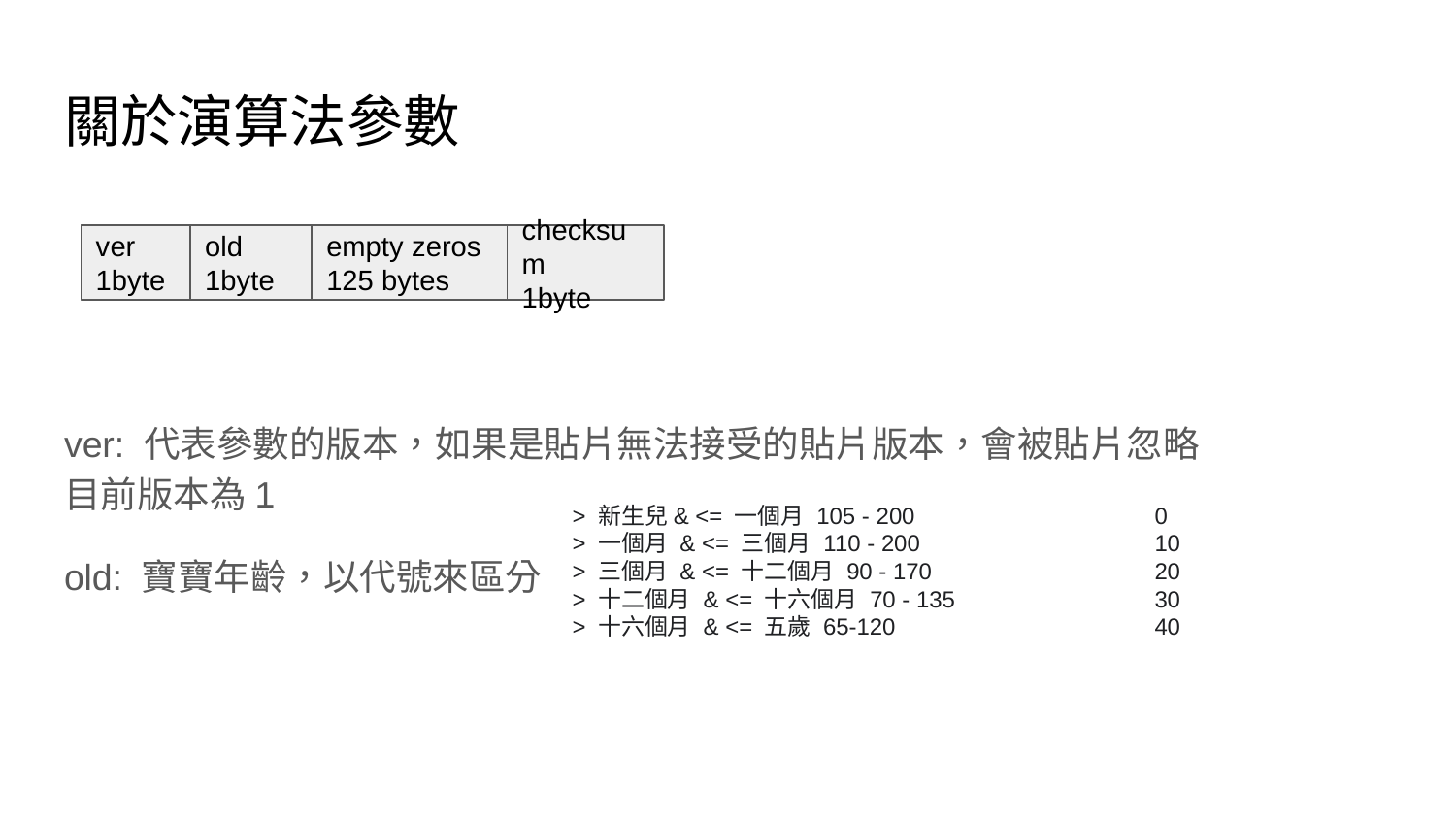

# 關於演算法參數
ver
1byte
old
1byte
empty zeros
125 bytes
checksum
1byte
ver: 代表參數的版本，如果是貼片無法接受的貼片版本，會被貼片忽略
目前版本為1
old: 寶寶年齡，以代號來區分
> 新生兒& <= 一個月 105 - 200		0
> 一個月 & <= 三個月 110 - 200		10
> 三個月 & <= 十二個月 90 - 170		20
> 十二個月 & <= 十六個月 70 - 135		30
> 十六個月 & <= 五歲 65-120		40